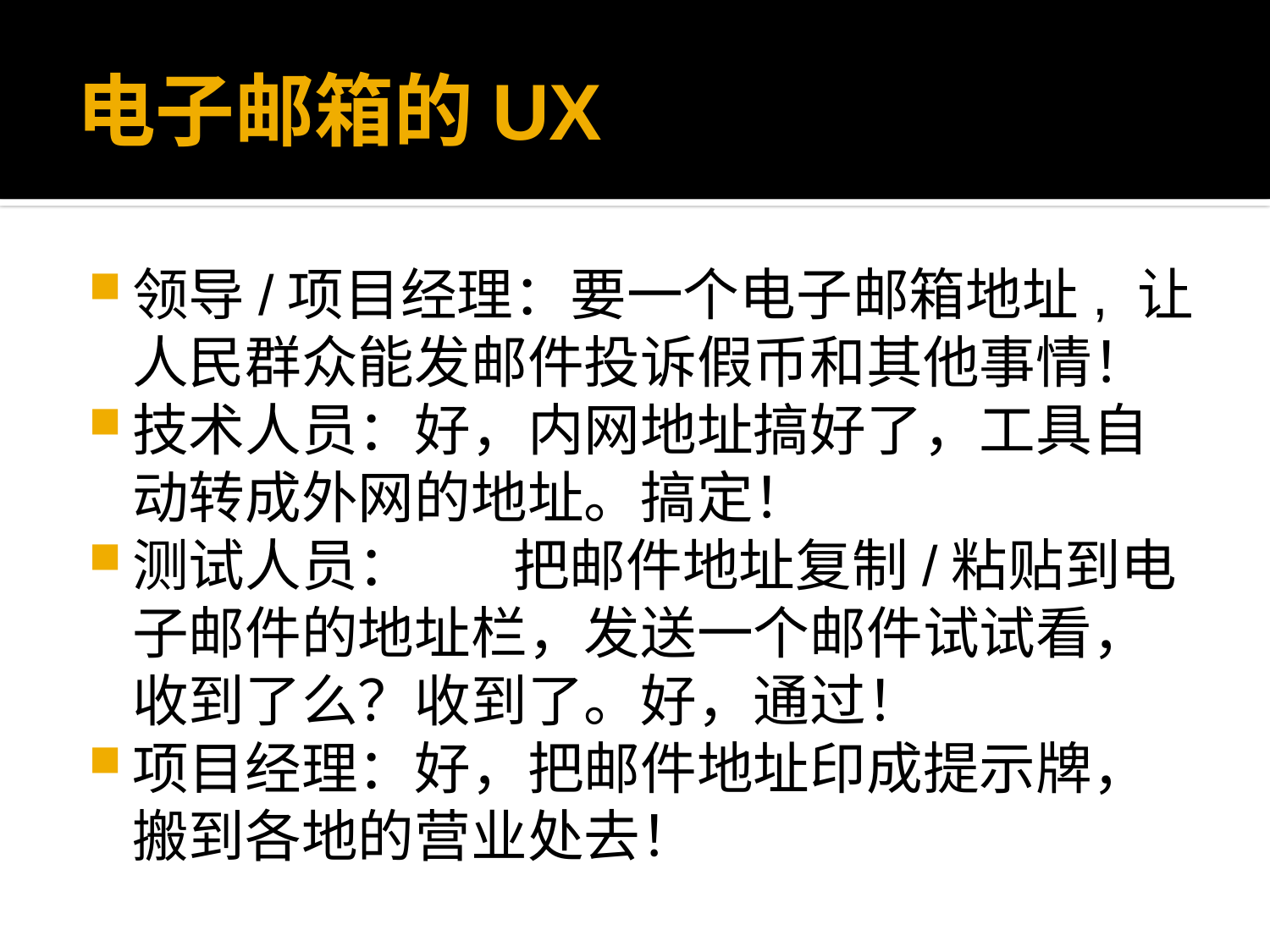

# 电子邮箱的UX
领导/项目经理：要一个电子邮箱地址, 让人民群众能发邮件投诉假币和其他事情！
技术人员：好，内网地址搞好了，工具自动转成外网的地址。搞定！
测试人员：	把邮件地址复制/粘贴到电子邮件的地址栏，发送一个邮件试试看，收到了么？收到了。好，通过！
项目经理：好，把邮件地址印成提示牌，搬到各地的营业处去！